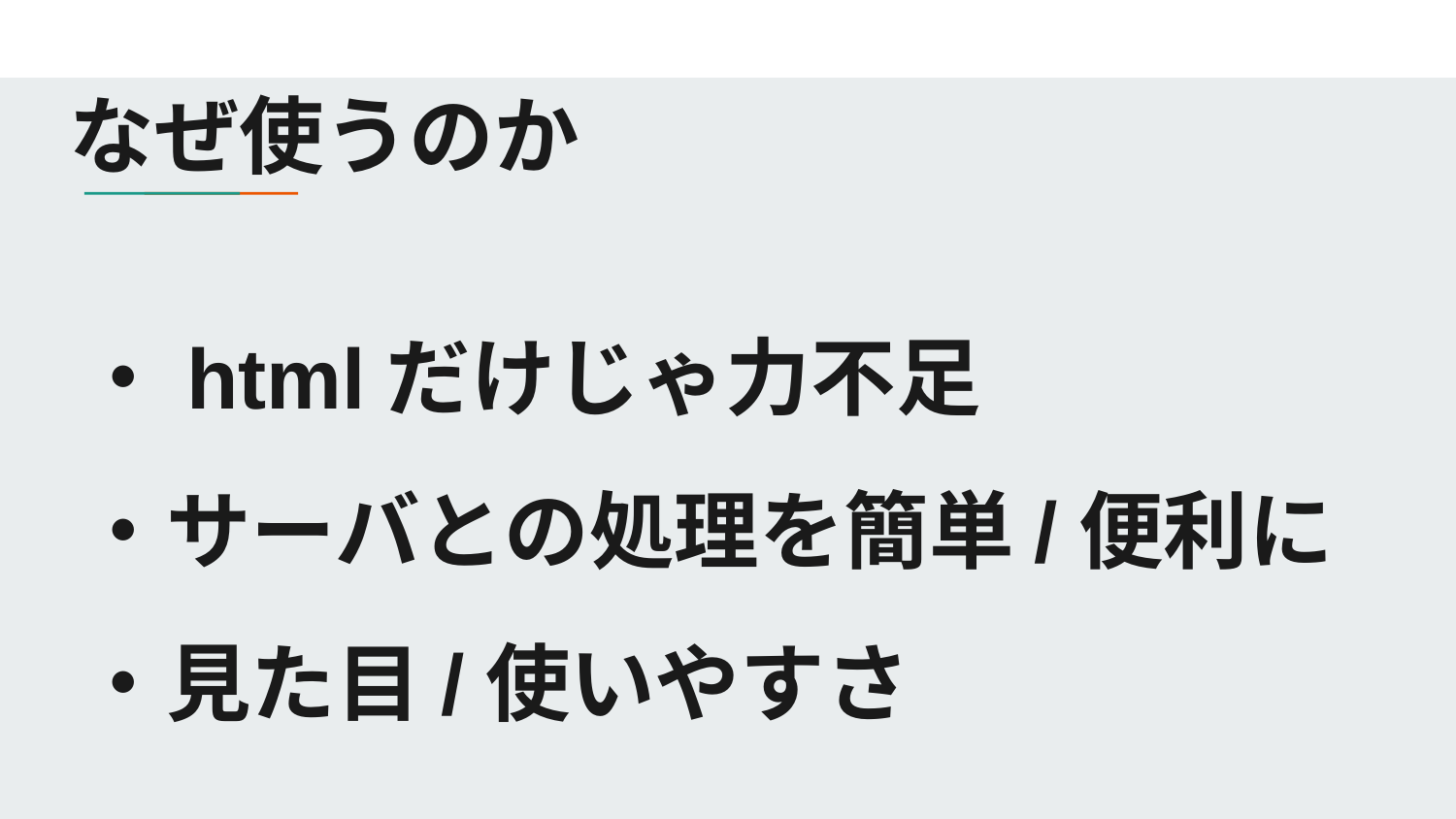

# なぜ使うのか
・htmlだけじゃ力不足
・サーバとの処理を簡単/便利に
・見た目/使いやすさ